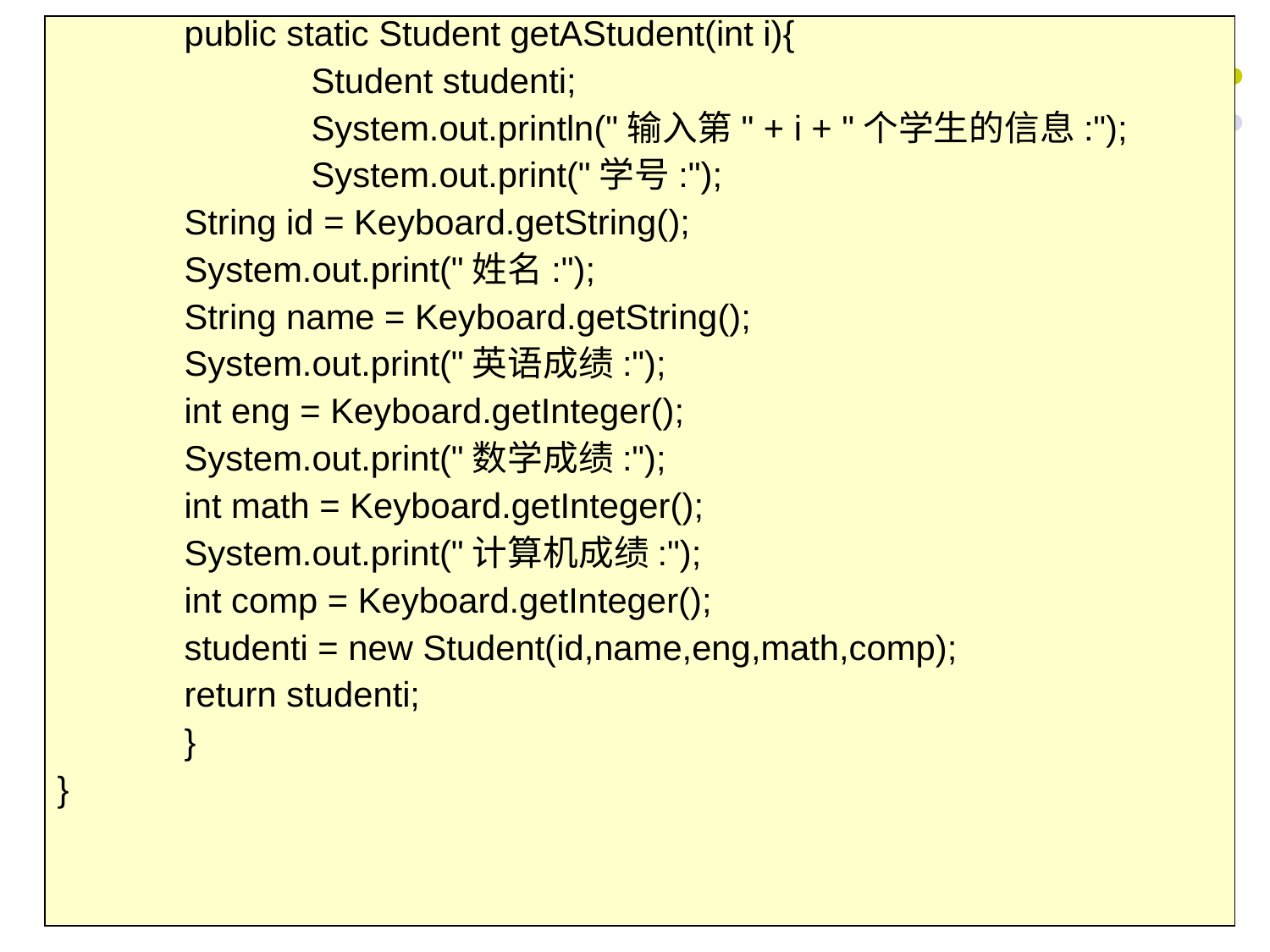

public static Student getAStudent(int i){
		Student studenti;
		System.out.println("输入第" + i + "个学生的信息:");
		System.out.print("学号:");
       	String id = Keyboard.getString();
        	System.out.print("姓名:");
        	String name = Keyboard.getString();
        	System.out.print("英语成绩:");
        	int eng = Keyboard.getInteger();
        	System.out.print("数学成绩:");
        	int math = Keyboard.getInteger();
       	System.out.print("计算机成绩:");
        	int comp = Keyboard.getInteger();
        	studenti = new Student(id,name,eng,math,comp);
        	return studenti;
    	}
}